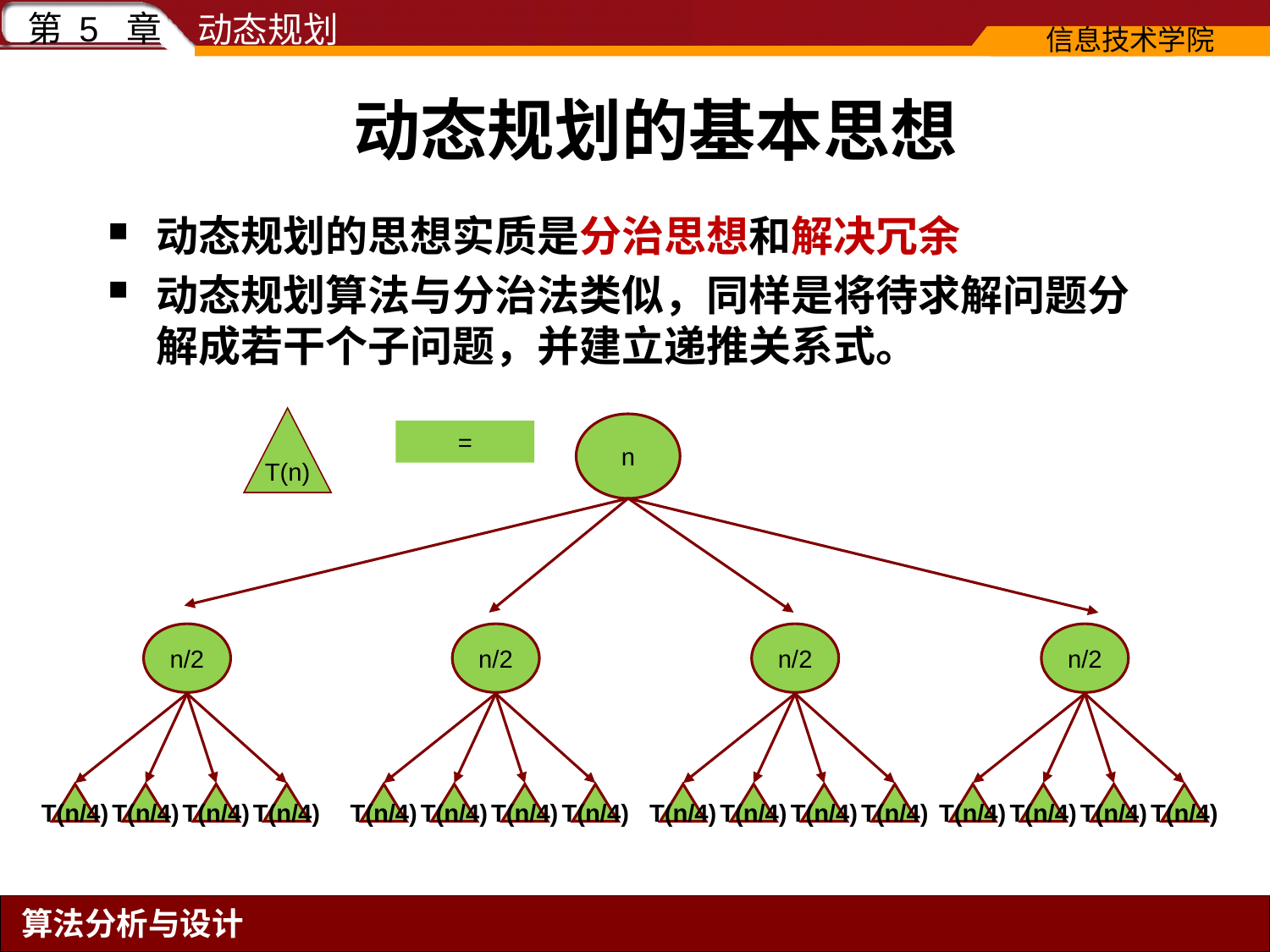

# 动态规划的基本思想
动态规划的思想实质是分治思想和解决冗余
动态规划算法与分治法类似，同样是将待求解问题分解成若干个子问题，并建立递推关系式。
T(n)
n
=
n/2
T(n/4)
T(n/4)
T(n/4)
T(n/4)
n/2
T(n/4)
T(n/4)
T(n/4)
T(n/4)
n/2
T(n/4)
T(n/4)
T(n/4)
T(n/4)
n/2
T(n/4)
T(n/4)
T(n/4)
T(n/4)